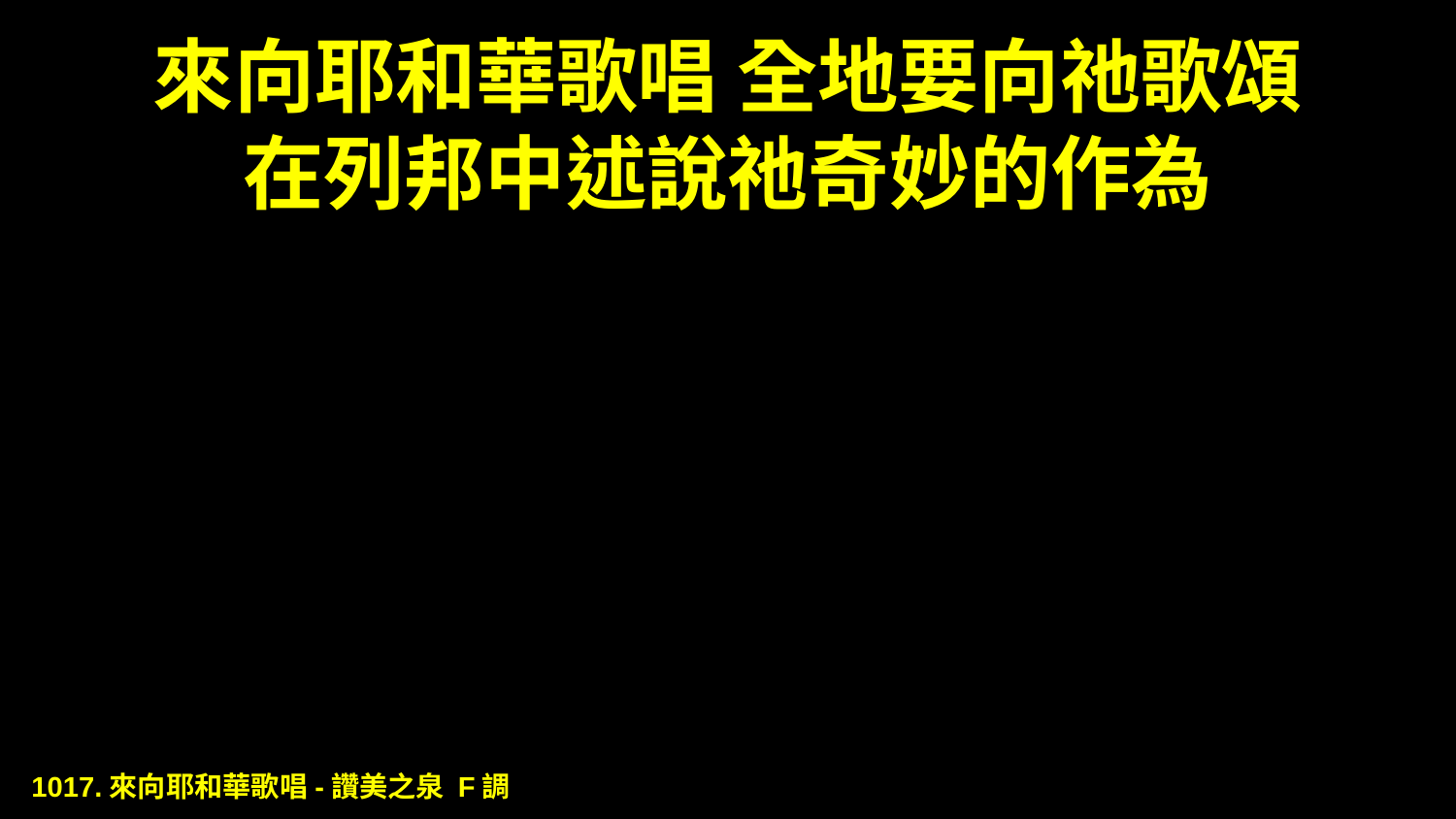

# 來向耶和華歌唱 全地要向祂歌頌 在列邦中述說祂奇妙的作為
1017.來向耶和華歌唱-讚美之泉 F調